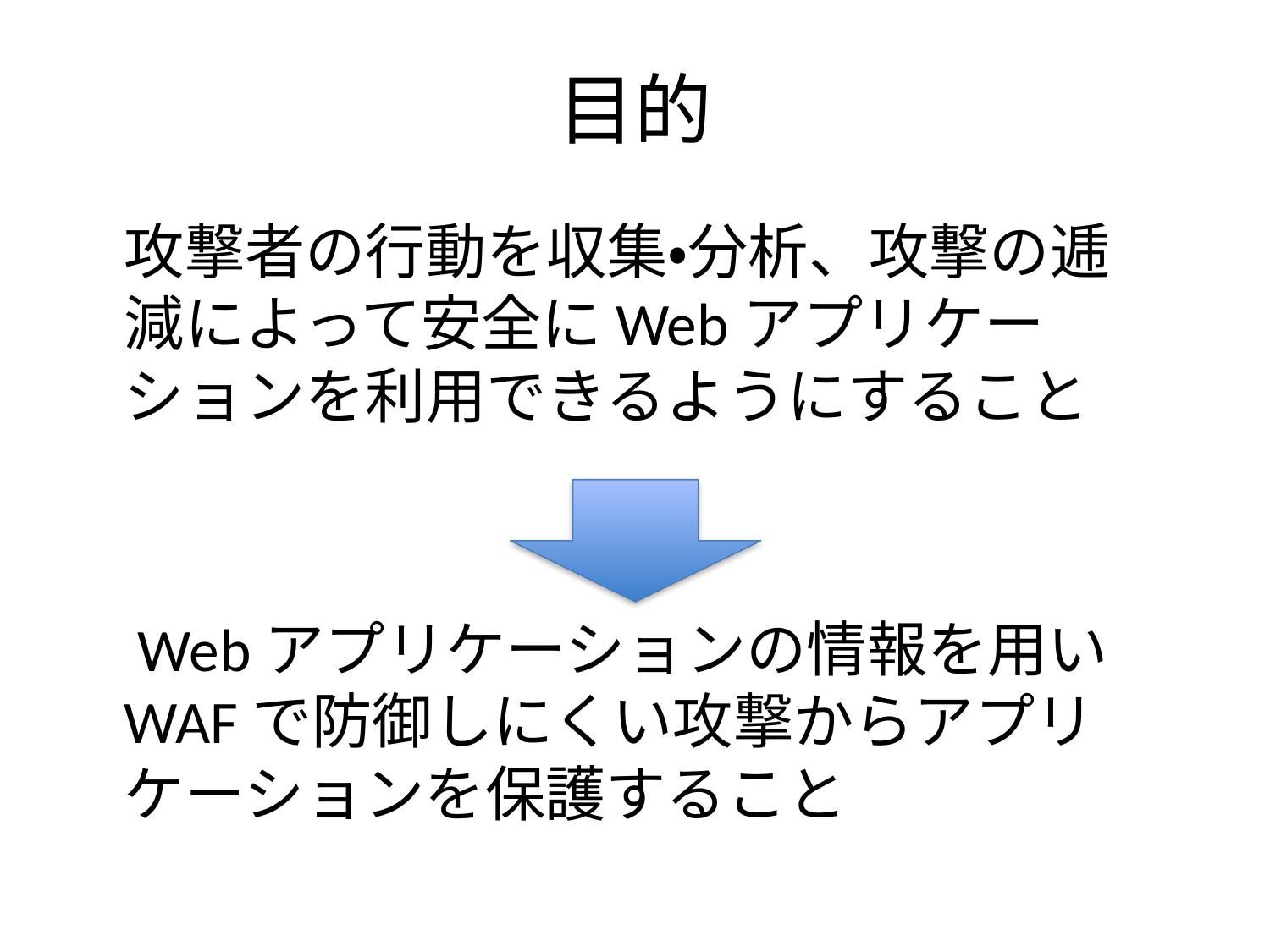

# 目的
攻撃者の行動を収集・分析、攻撃の逓減によって安全にWebアプリケーションを利用できるようにすること

 Webアプリケーションの情報を用いWAFで防御しにくい攻撃からアプリケーションを保護すること